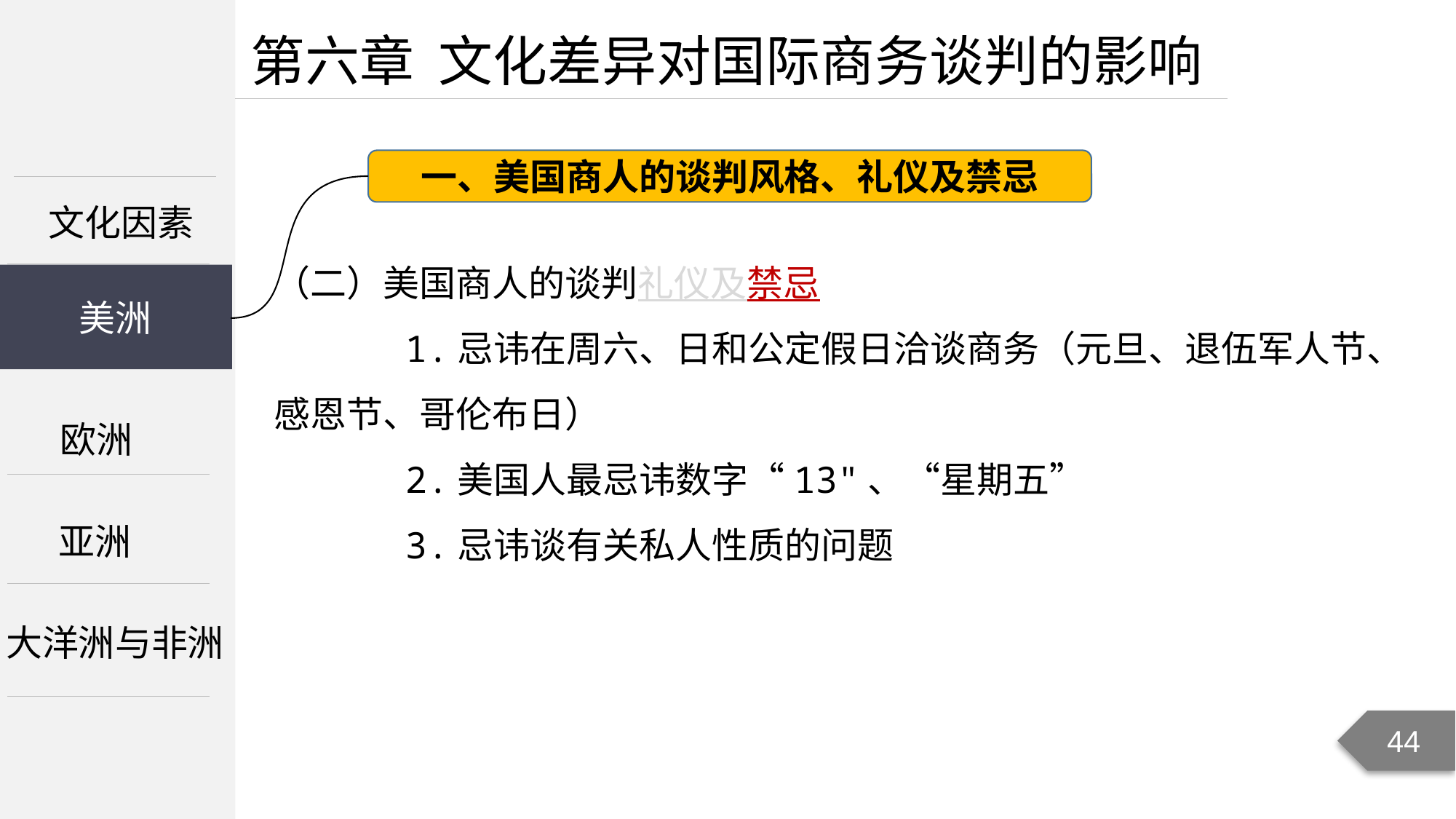

第六章  文化差异对国际商务谈判的影响
一、美国商人的谈判风格、礼仪及禁忌
文化因素
（二）美国商人的谈判礼仪及禁忌
      1.忌讳在周六、日和公定假日洽谈商务（元旦、退伍军人节、感恩节、哥伦布日）
      2.美国人最忌讳数字“13"、“星期五”
      3.忌讳谈有关私人性质的问题
美洲
美洲
欧洲
亚洲
大洋洲与非洲
44